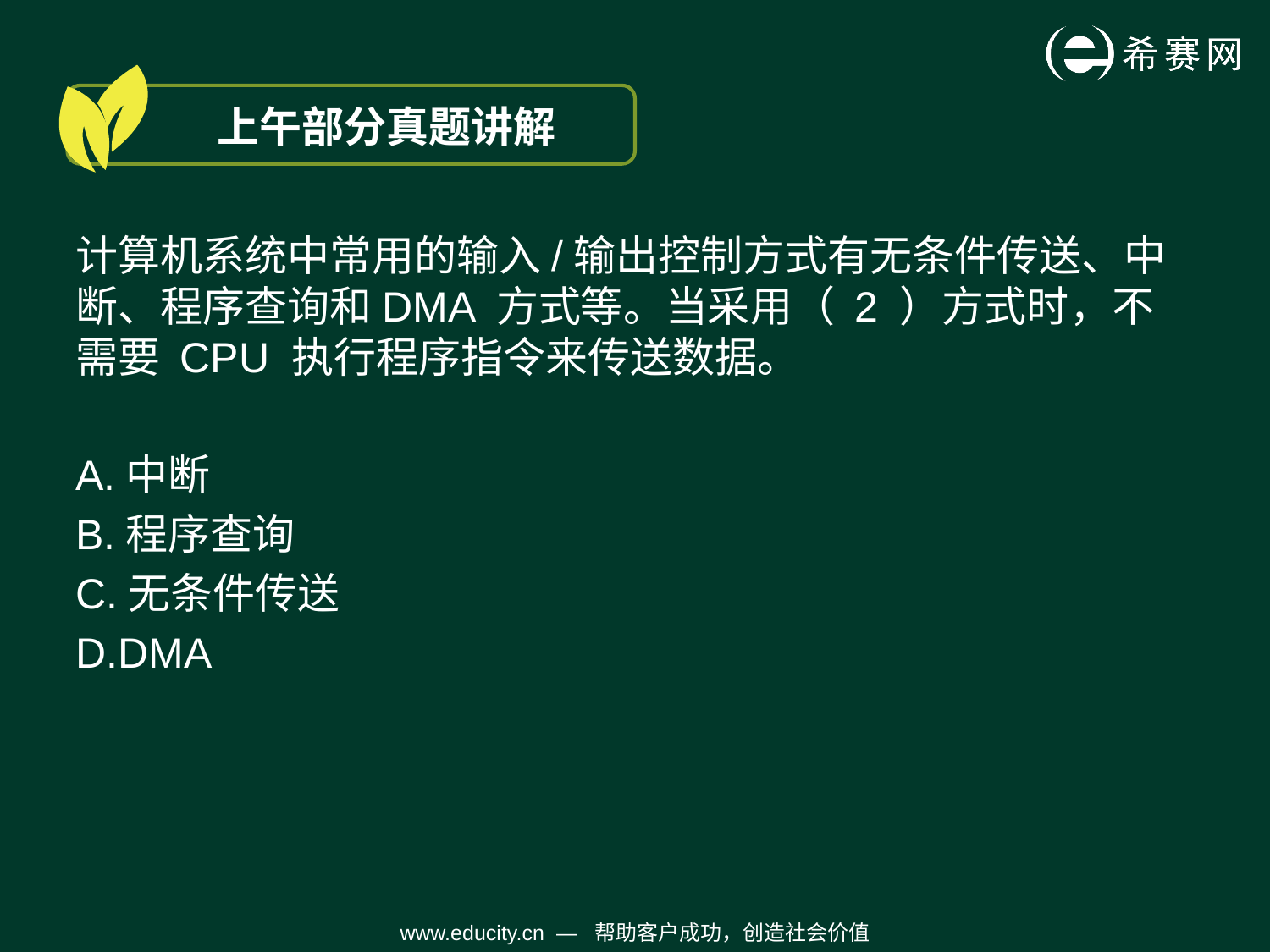

上午部分真题讲解
计算机系统中常用的输入/输出控制方式有无条件传送、中断、程序查询和DMA 方式等。当采用（ 2 ）方式时，不需要 CPU 执行程序指令来传送数据。

A.中断
B.程序查询
C.无条件传送
D.DMA